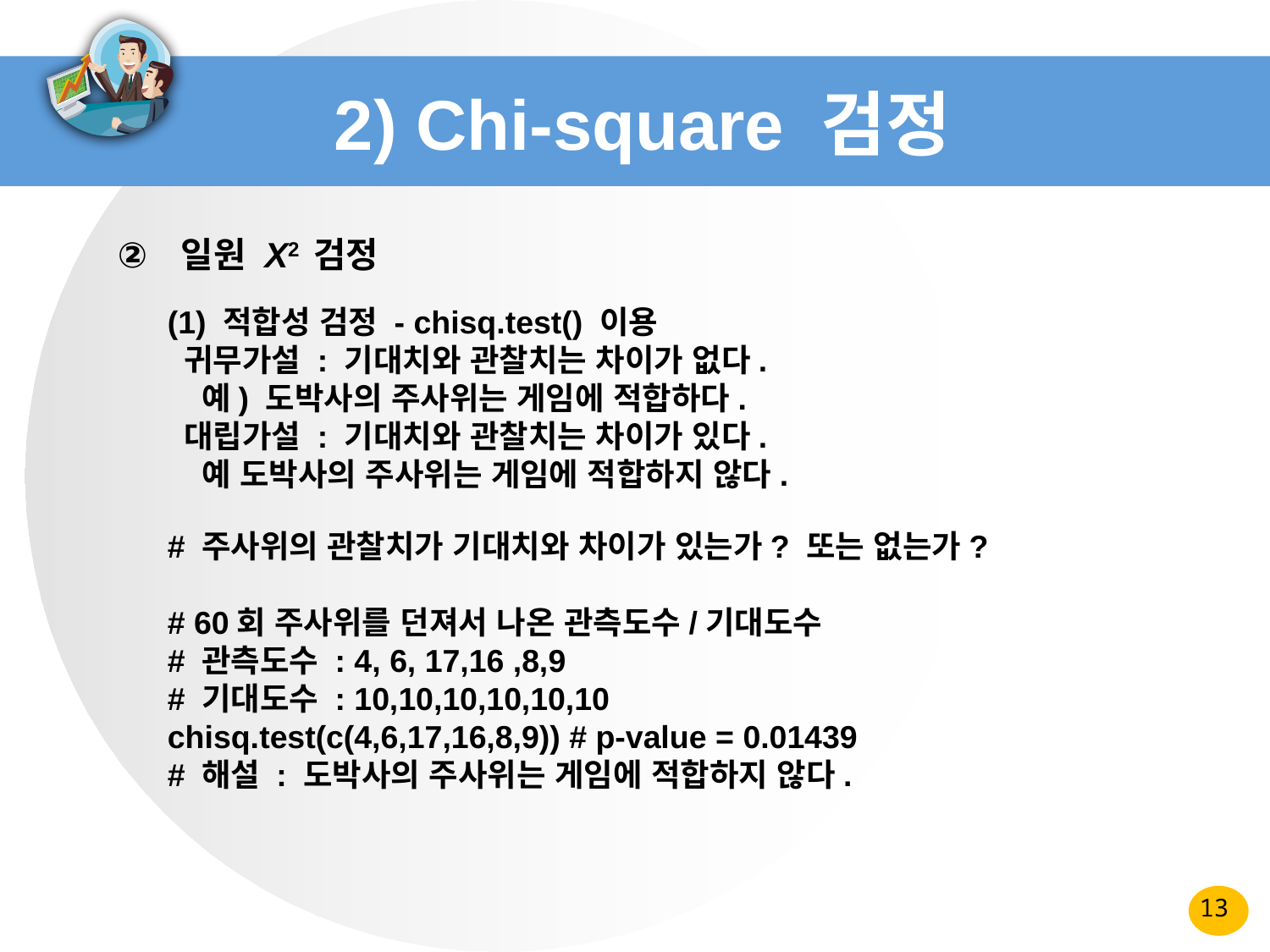

# 2) Chi-square 검정
일원 X2 검정
(1) 적합성 검정 - chisq.test() 이용
 귀무가설 : 기대치와 관찰치는 차이가 없다.
   예) 도박사의 주사위는 게임에 적합하다.
 대립가설 : 기대치와 관찰치는 차이가 있다.
   예 도박사의 주사위는 게임에 적합하지 않다.

# 주사위의 관찰치가 기대치와 차이가 있는가? 또는 없는가?

# 60회 주사위를 던져서 나온 관측도수/기대도수
# 관측도수 : 4, 6, 17,16 ,8,9
# 기대도수 : 10,10,10,10,10,10
chisq.test(c(4,6,17,16,8,9)) # p-value = 0.01439
# 해설 : 도박사의 주사위는 게임에 적합하지 않다.
13